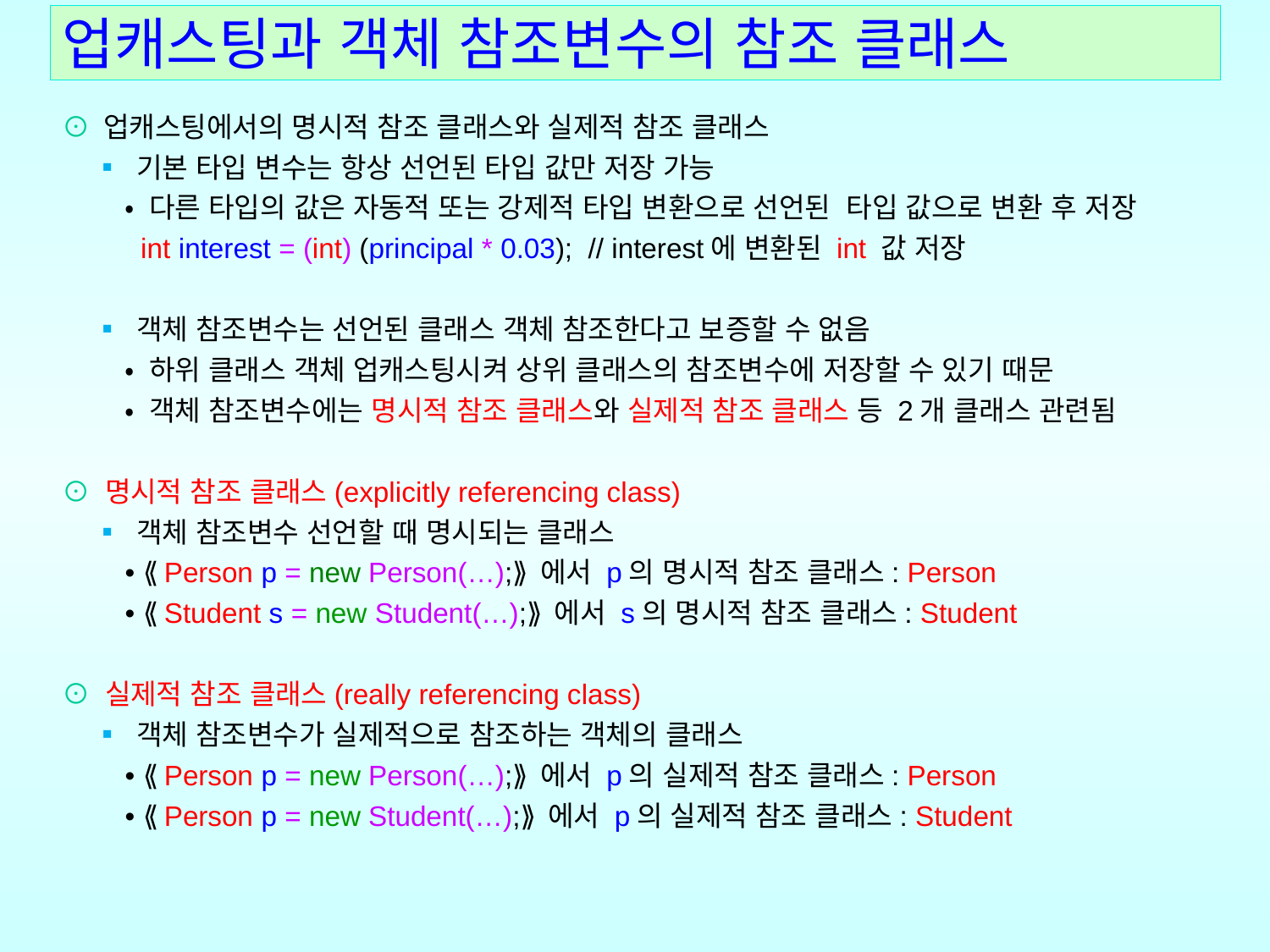

# 업캐스팅과 객체 참조변수의 참조 클래스
⊙ 업캐스팅에서의 명시적 참조 클래스와 실제적 참조 클래스
    ▪ 기본 타입 변수는 항상 선언된 타입 값만 저장 가능
        • 다른 타입의 값은 자동적 또는 강제적 타입 변환으로 선언된  타입 값으로 변환 후 저장
          int interest = (int) (principal * 0.03);  // interest에 변환된 int 값 저장

    ▪ 객체 참조변수는 선언된 클래스 객체 참조한다고 보증할 수 없음
        • 하위 클래스 객체 업캐스팅시켜 상위 클래스의 참조변수에 저장할 수 있기 때문
        • 객체 참조변수에는 명시적 참조 클래스와 실제적 참조 클래스 등 2개 클래스 관련됨

⊙ 명시적 참조 클래스(explicitly referencing class)
    ▪ 객체 참조변수 선언할 때 명시되는 클래스
        • ⟪Person p = new Person(…);⟫에서 p의 명시적 참조 클래스: Person
        • ⟪Student s = new Student(…);⟫에서 s의 명시적 참조 클래스: Student

⊙ 실제적 참조 클래스(really referencing class)
    ▪ 객체 참조변수가 실제적으로 참조하는 객체의 클래스
        • ⟪Person p = new Person(…);⟫에서 p의 실제적 참조 클래스: Person
        • ⟪Person p = new Student(…);⟫에서 p의 실제적 참조 클래스: Student